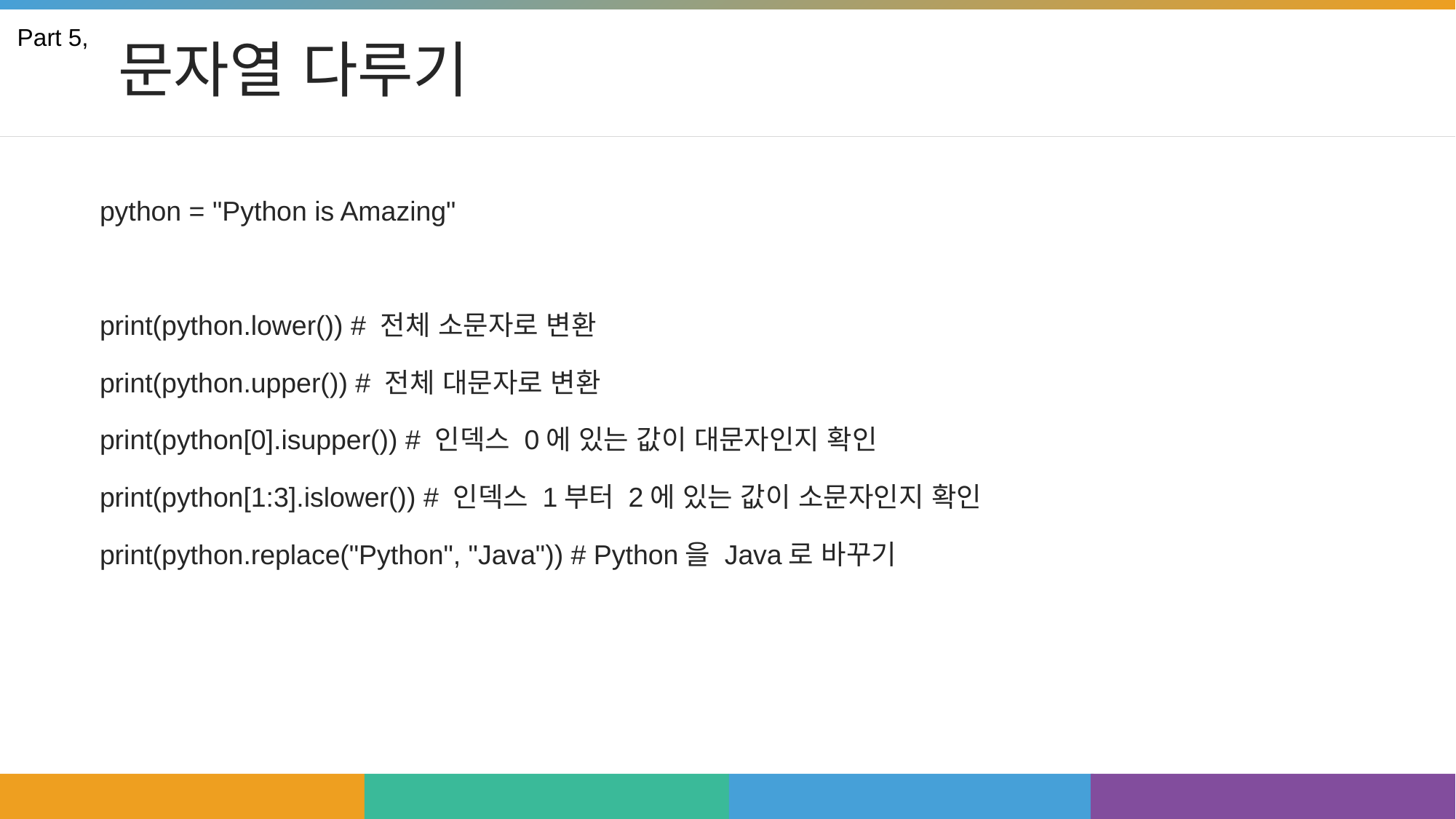

# 문자열 다루기
Part 5,
python = "Python is Amazing"

print(python.lower()) # 전체 소문자로 변환
print(python.upper()) # 전체 대문자로 변환
print(python[0].isupper()) # 인덱스 0에 있는 값이 대문자인지 확인
print(python[1:3].islower()) # 인덱스 1부터 2에 있는 값이 소문자인지 확인
print(python.replace("Python", "Java")) # Python을 Java로 바꾸기